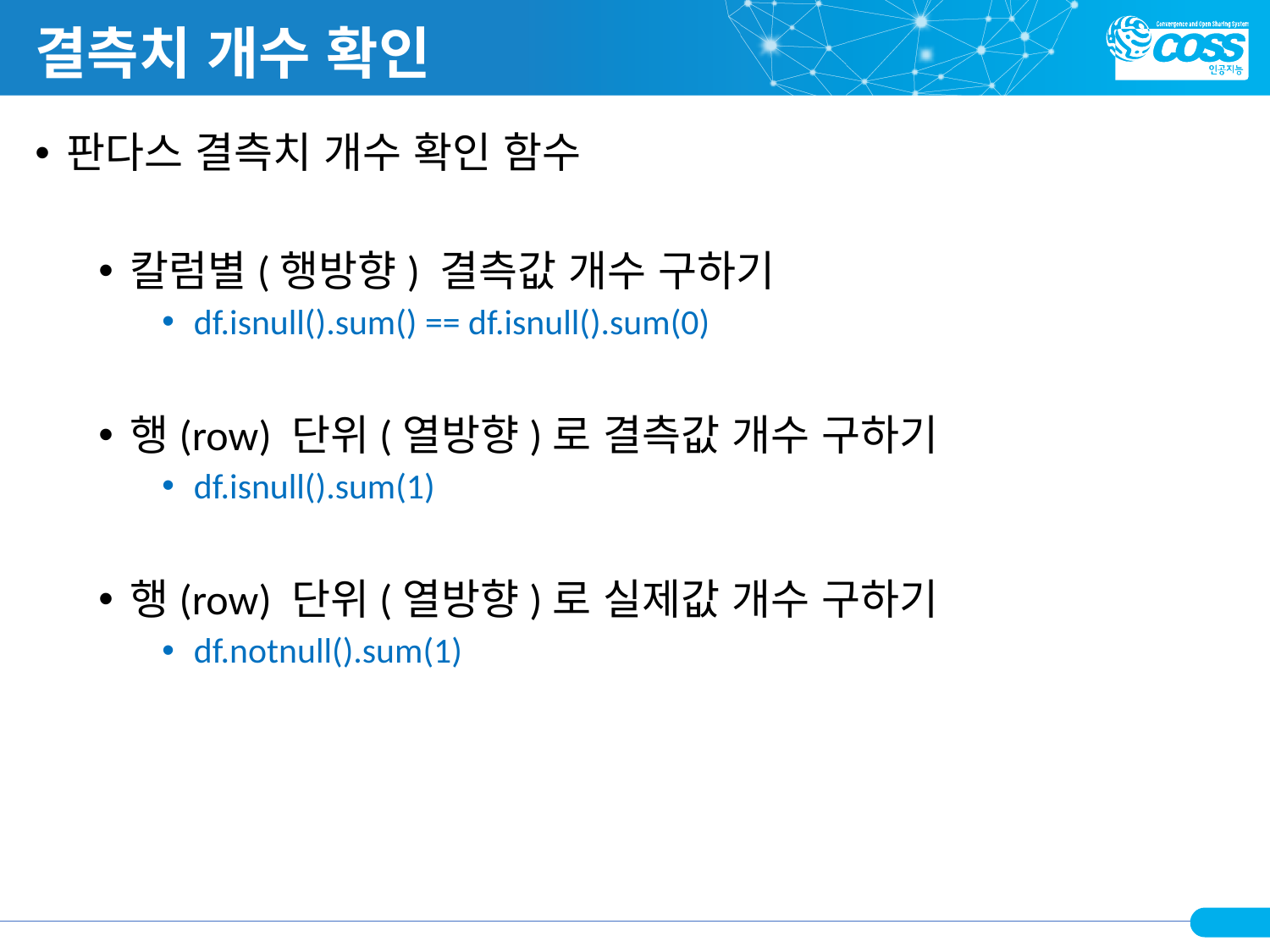

# 결측치 개수 확인
판다스 결측치 개수 확인 함수

칼럼별(행방향) 결측값 개수 구하기
df.isnull().sum() == df.isnull().sum(0)

행(row) 단위(열방향)로 결측값 개수 구하기
df.isnull().sum(1)

행(row) 단위(열방향)로 실제값 개수 구하기
df.notnull().sum(1)